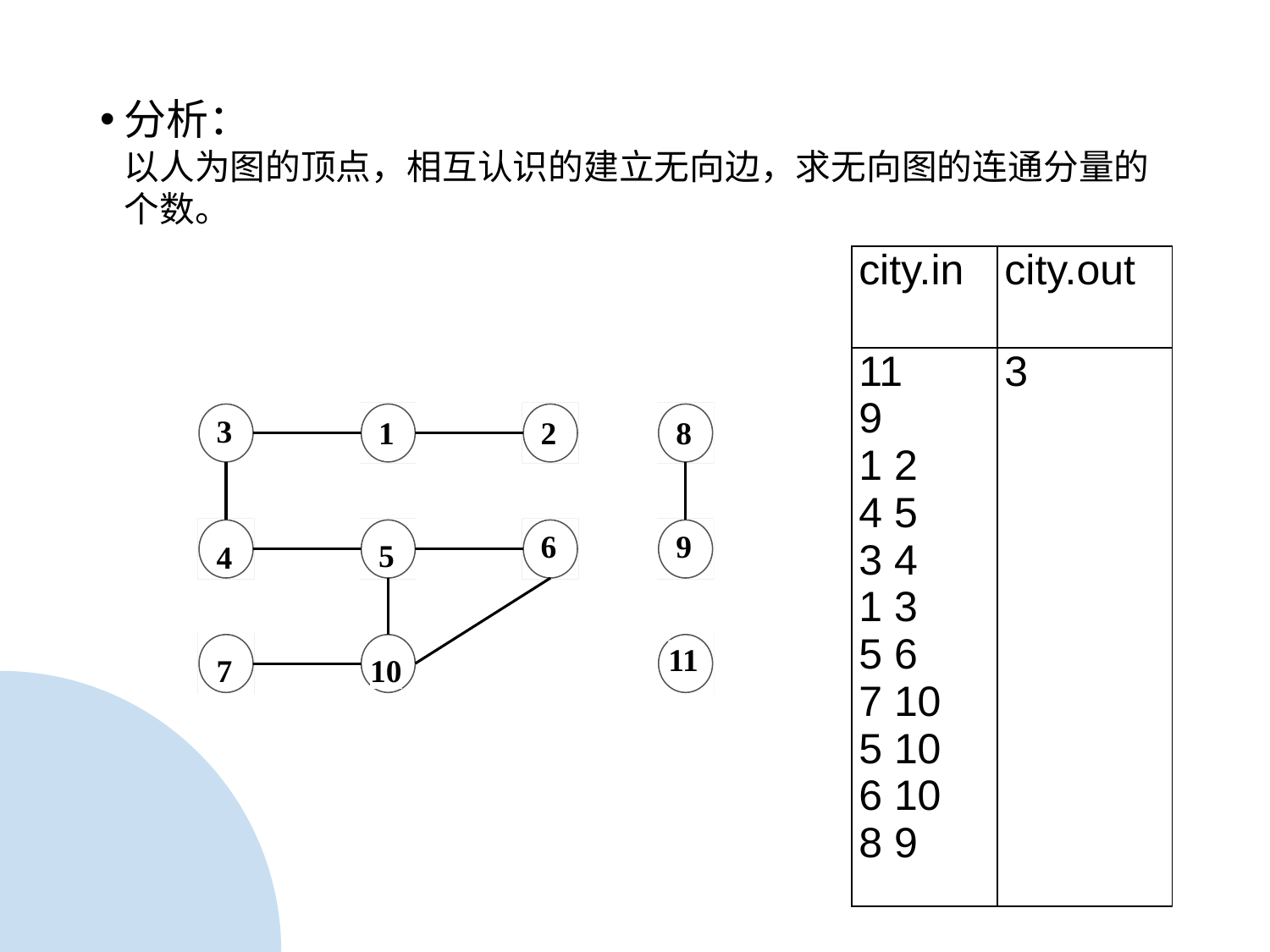

分析：
以人为图的顶点，相互认识的建立无向边，求无向图的连通分量的个数。
| city.in | city.out |
| --- | --- |
| 11 9 1 2 4 5 3 4 1 3 5 6 7 10 5 10 6 10 8 9 | 3 |

3
1
2
8

6
9
5
4

11
7
10